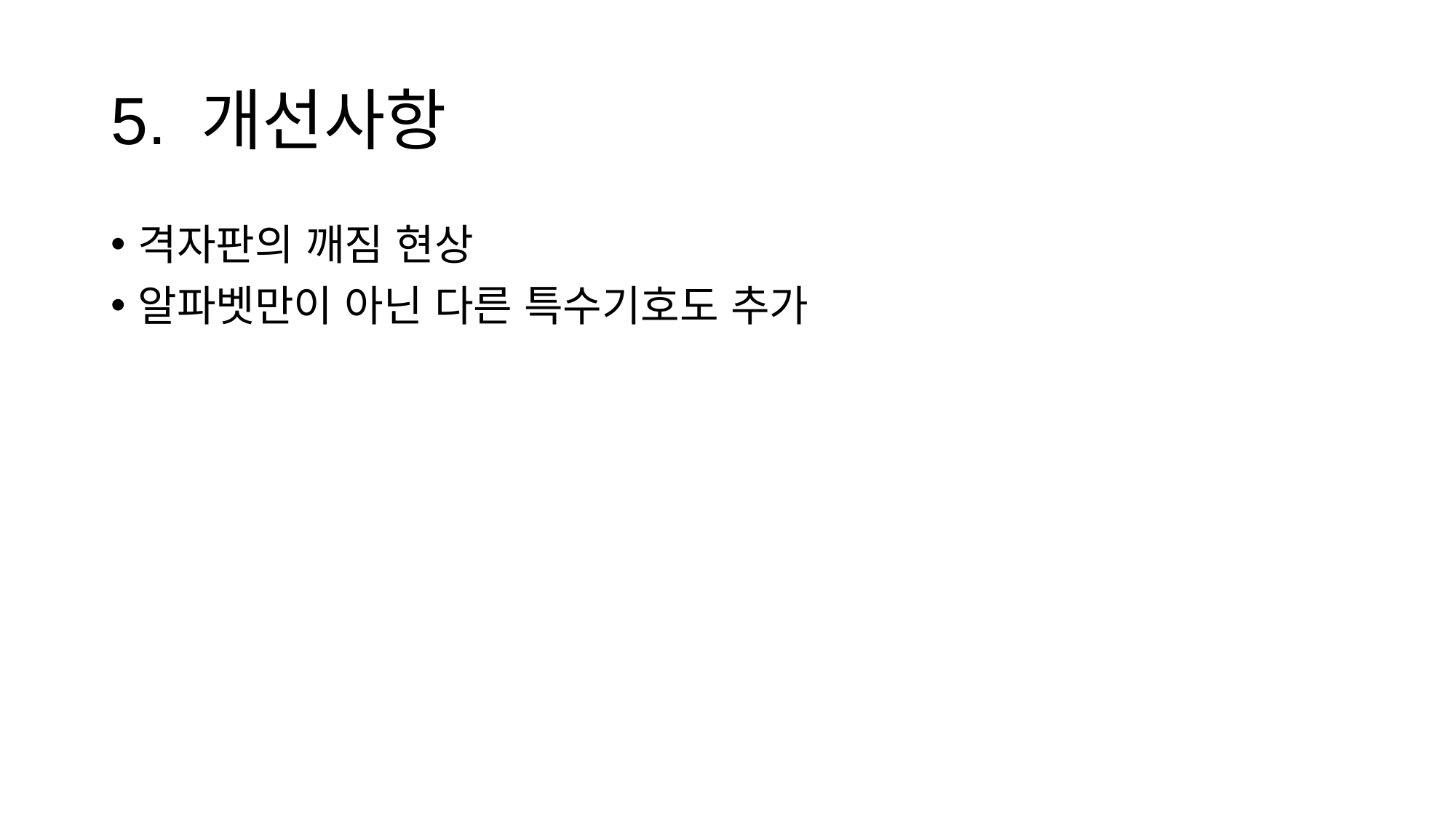

# 5. 개선사항
격자판의 깨짐 현상
알파벳만이 아닌 다른 특수기호도 추가